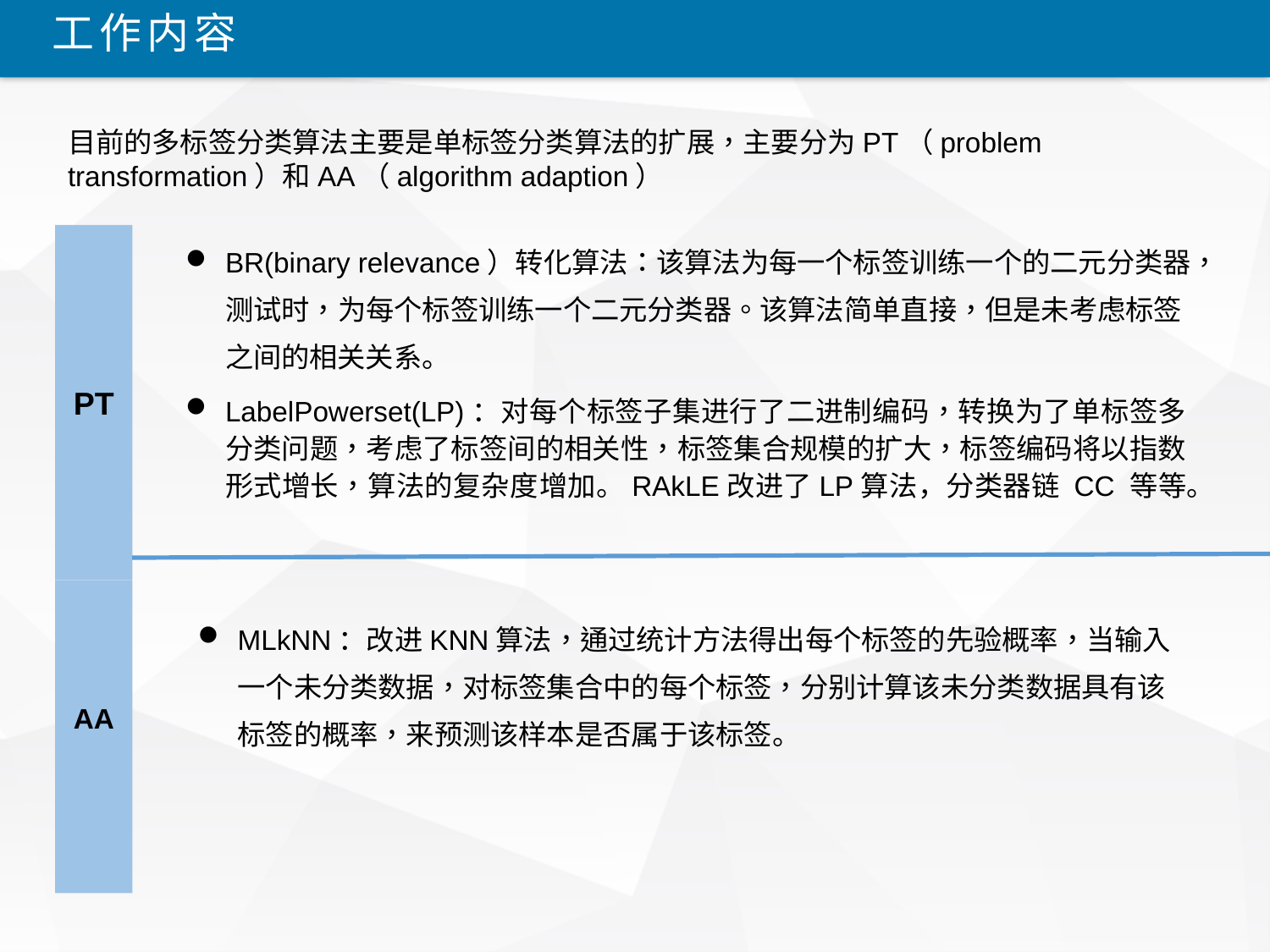

工作内容
目前的多标签分类算法主要是单标签分类算法的扩展，主要分为PT（problem transformation）和AA（algorithm adaption）

PT

BR(binary relevance）转化算法：该算法为每一个标签训练一个的二元分类器，测试时，为每个标签训练一个二元分类器。该算法简单直接，但是未考虑标签之间的相关关系。
LabelPowerset(LP)：对每个标签子集进行了二进制编码，转换为了单标签多分类问题，考虑了标签间的相关性，标签集合规模的扩大，标签编码将以指数形式增长，算法的复杂度增加。RAkLE改进了LP算法，分类器链 CC 等等。

AA

MLkNN：改进KNN算法，通过统计方法得出每个标签的先验概率，当输入一个未分类数据，对标签集合中的每个标签，分别计算该未分类数据具有该标签的概率，来预测该样本是否属于该标签。